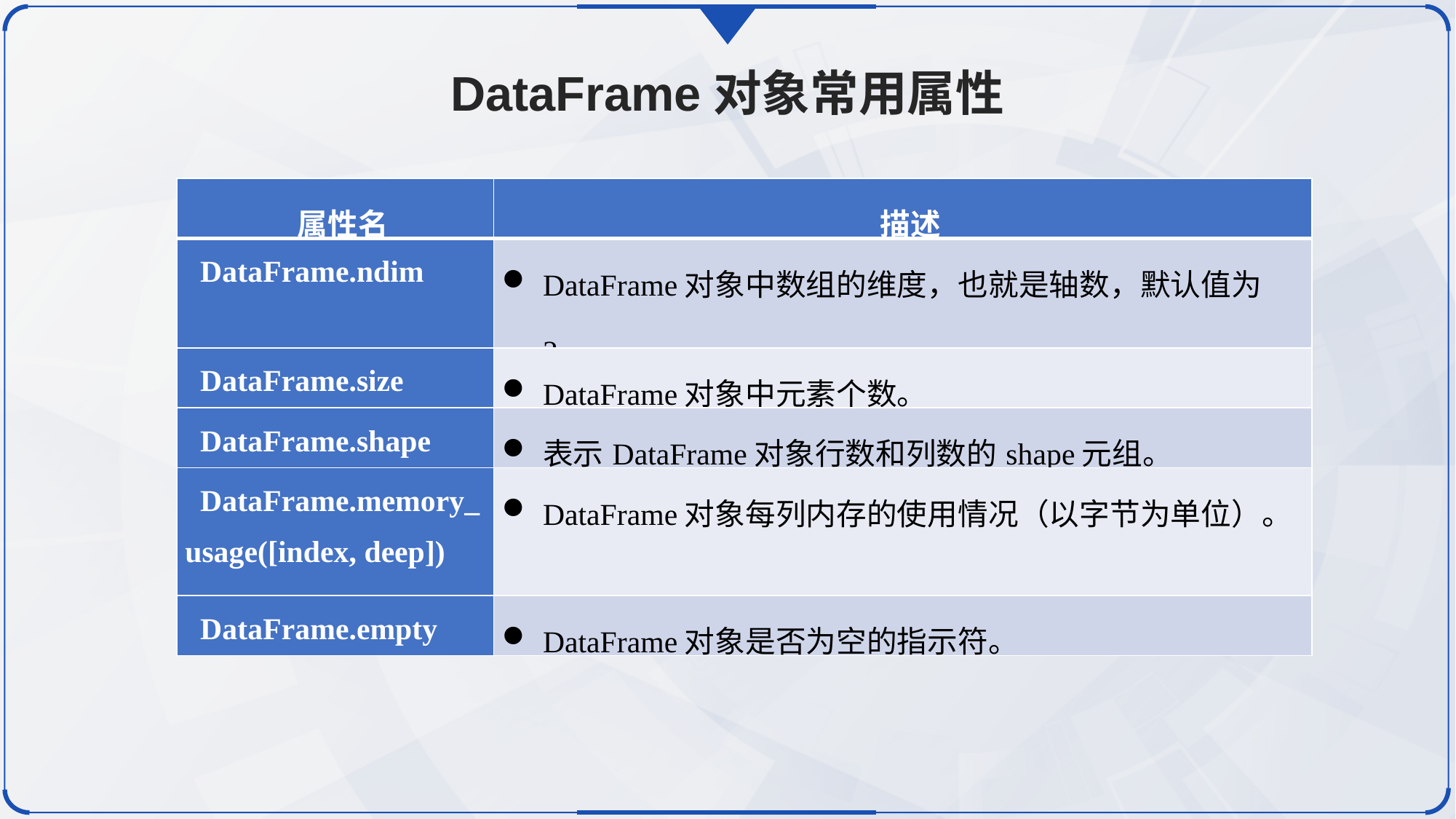

DataFrame对象常用属性
| 属性名 | 描述 |
| --- | --- |
| DataFrame.ndim | DataFrame对象中数组的维度，也就是轴数，默认值为2。 |
| DataFrame.size | DataFrame对象中元素个数。 |
| DataFrame.shape | 表示DataFrame对象行数和列数的shape元组。 |
| DataFrame.memory\_usage([index, deep]) | DataFrame对象每列内存的使用情况（以字节为单位）。 |
| DataFrame.empty | DataFrame对象是否为空的指示符。 |